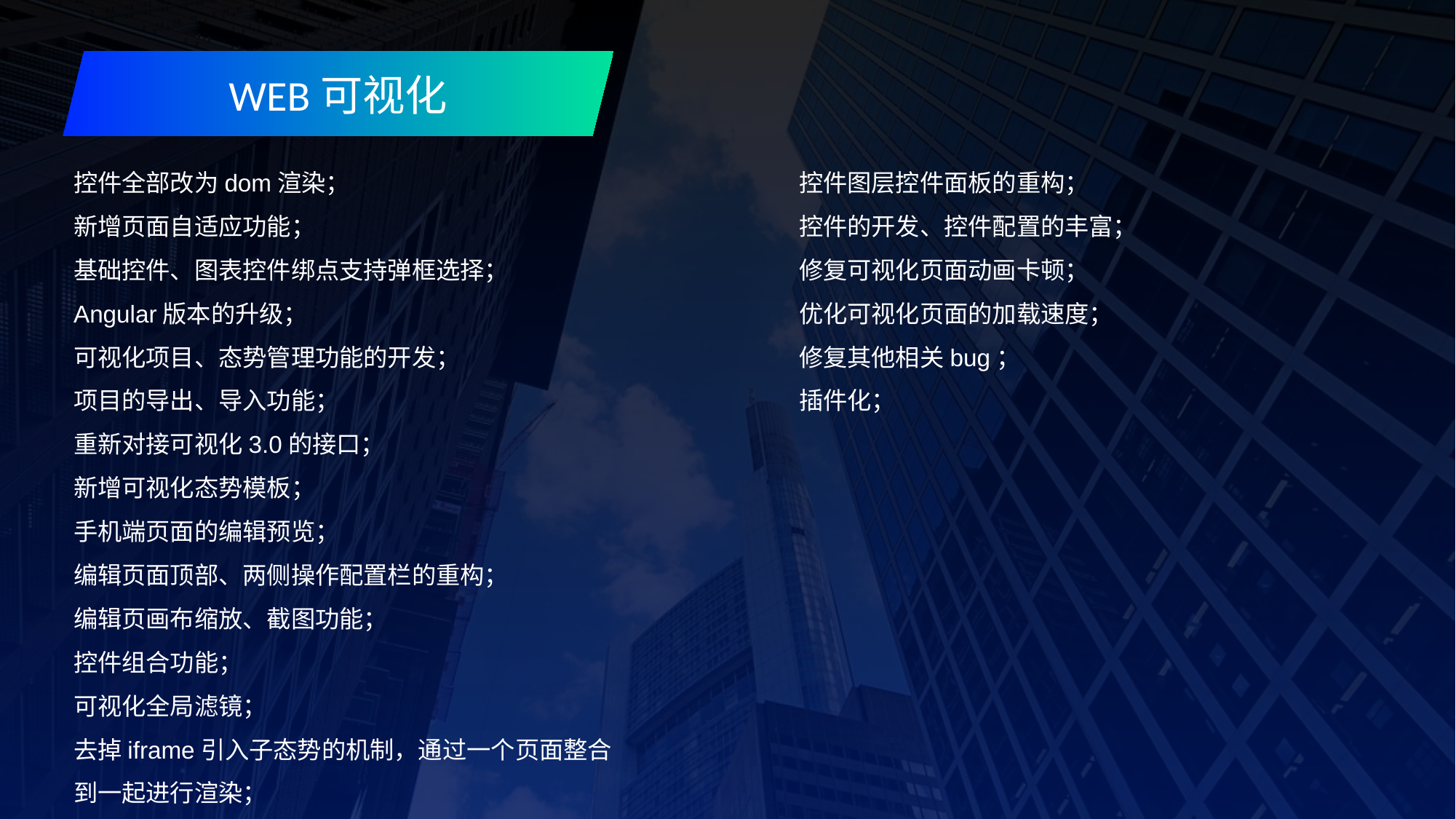

WEB可视化
控件全部改为dom渲染；
新增页面自适应功能；
基础控件、图表控件绑点支持弹框选择；
Angular版本的升级；
可视化项目、态势管理功能的开发；
项目的导出、导入功能；
重新对接可视化3.0的接口；
新增可视化态势模板；
手机端页面的编辑预览；
编辑页面顶部、两侧操作配置栏的重构；
编辑页画布缩放、截图功能；
控件组合功能；
可视化全局滤镜；
去掉iframe引入子态势的机制，通过一个页面整合到一起进行渲染；
控件图层控件面板的重构；
控件的开发、控件配置的丰富；
修复可视化页面动画卡顿；
优化可视化页面的加载速度；
修复其他相关bug；
插件化；